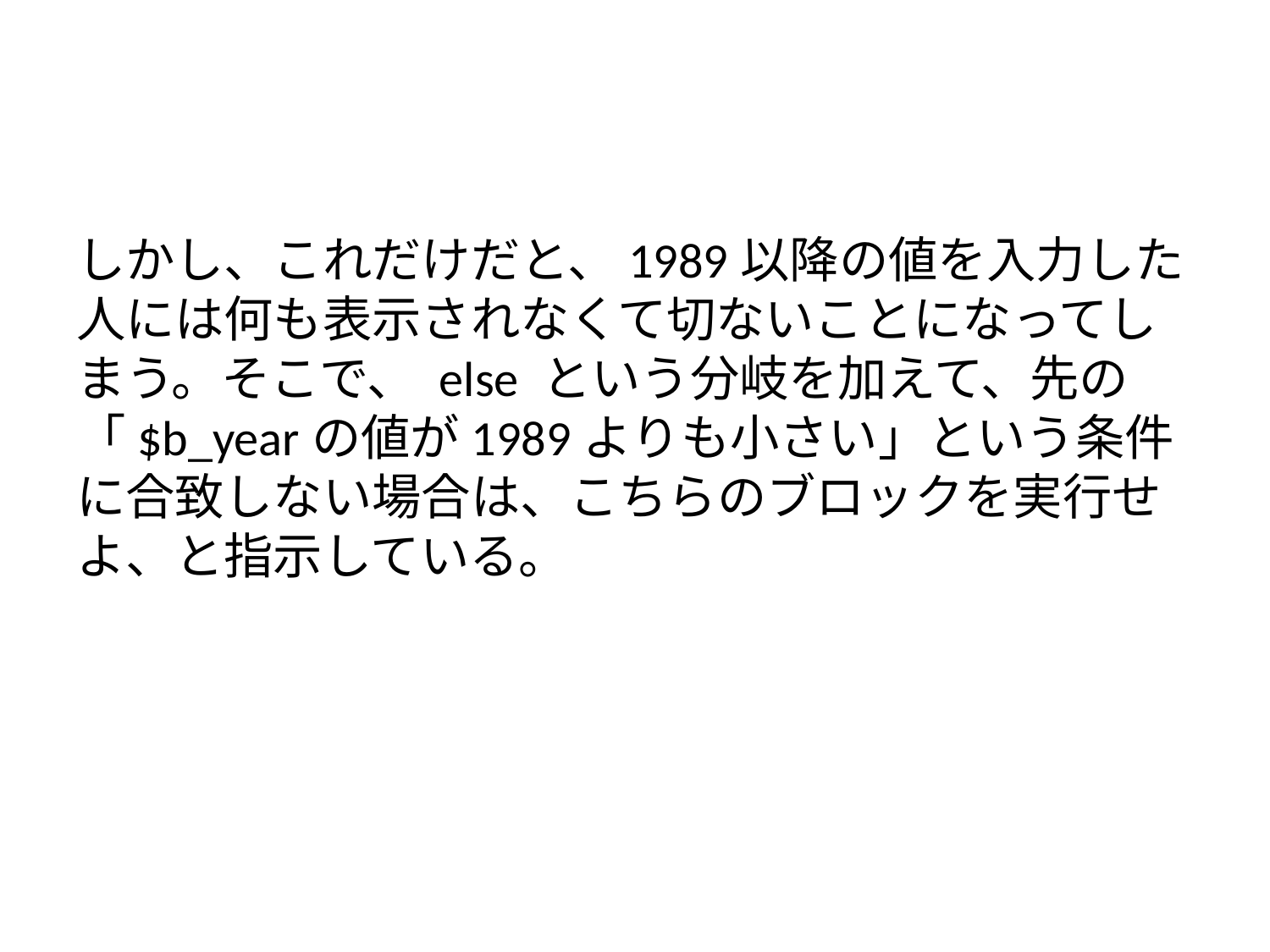

#
しかし、これだけだと、1989以降の値を入力した人には何も表示されなくて切ないことになってしまう。そこで、 else という分岐を加えて、先の「$b_yearの値が1989よりも小さい」という条件に合致しない場合は、こちらのブロックを実行せよ、と指示している。